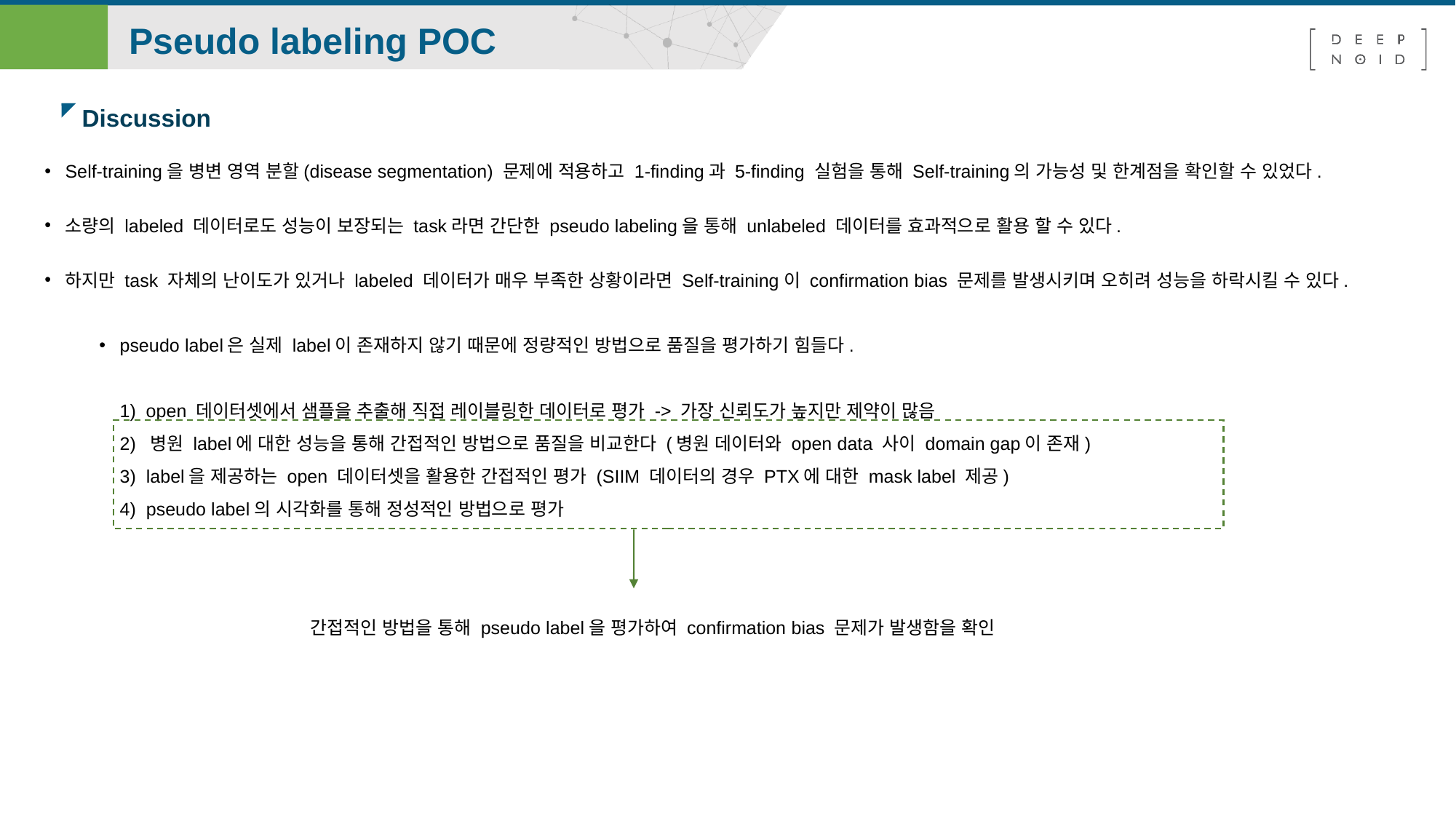

II 01.
Pseudo labeling POC
Discussion

Self-training을 병변 영역 분할(disease segmentation) 문제에 적용하고 1-finding과 5-finding 실험을 통해 Self-training의 가능성 및 한계점을 확인할 수 있었다.

소량의 labeled 데이터로도 성능이 보장되는 task라면 간단한 pseudo labeling을 통해 unlabeled 데이터를 효과적으로 활용 할 수 있다.

하지만 task 자체의 난이도가 있거나 labeled 데이터가 매우 부족한 상황이라면 Self-training이 confirmation bias 문제를 발생시키며 오히려 성능을 하락시킬 수 있다.

pseudo label은 실제 label이 존재하지 않기 때문에 정량적인 방법으로 품질을 평가하기 힘들다. 
1)  open 데이터셋에서 샘플을 추출해 직접 레이블링한 데이터로 평가 -> 가장 신뢰도가 높지만 제약이 많음 
2)  병원 label에 대한 성능을 통해 간접적인 방법으로 품질을 비교한다 (병원 데이터와 open data 사이 domain gap이 존재)
3)  label을 제공하는 open 데이터셋을 활용한 간접적인 평가 (SIIM 데이터의 경우 PTX에 대한 mask label 제공)  
4)  pseudo label의 시각화를 통해 정성적인 방법으로 평가

간접적인 방법을 통해 pseudo label을 평가하여 confirmation bias 문제가 발생함을 확인